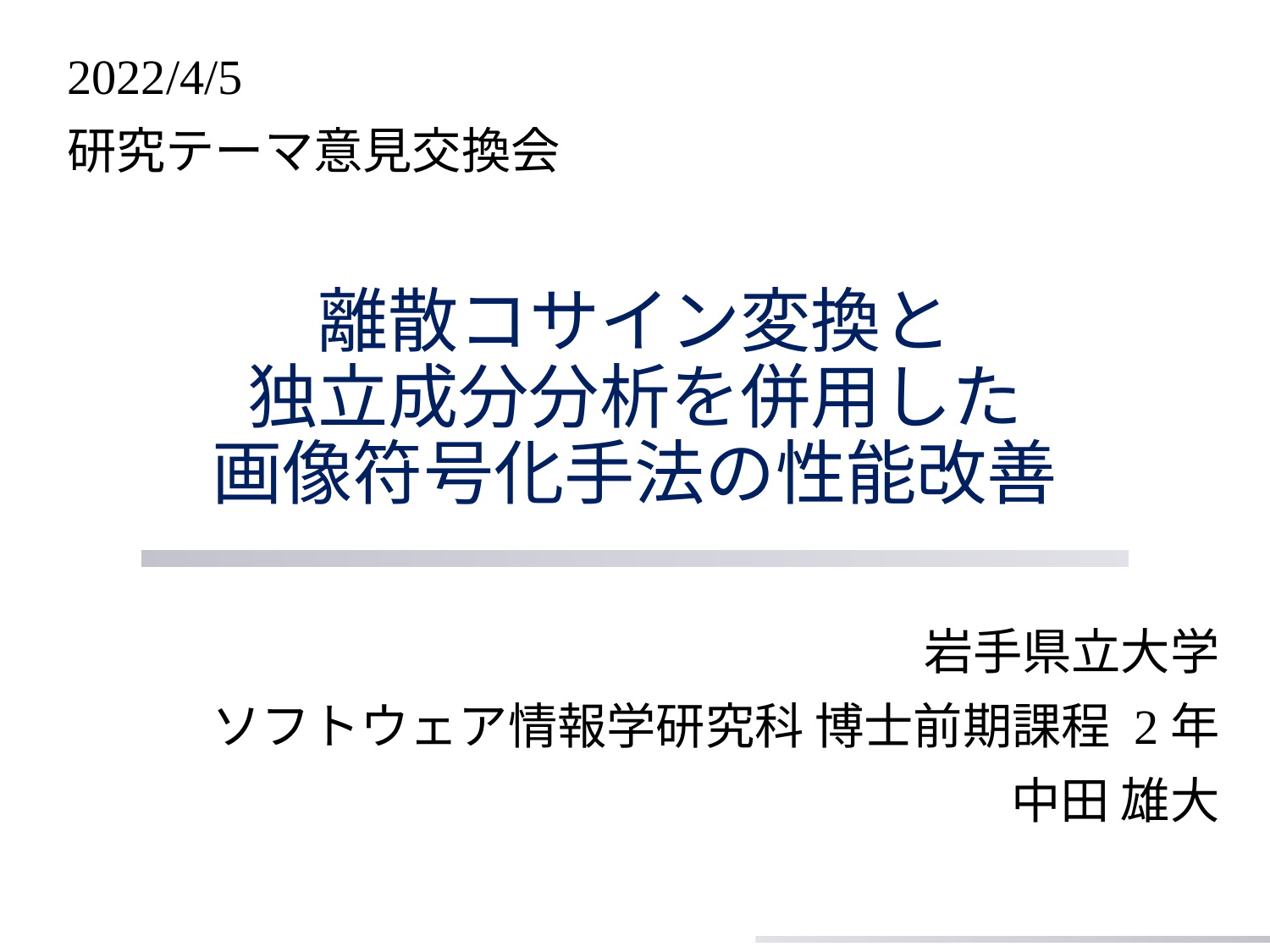

2022/4/5
研究テーマ意見交換会
# 離散コサイン変換と 独立成分分析を併用した 画像符号化手法の性能改善
岩手県立大学
ソフトウェア情報学研究科 博士前期課程 2年
　中田 雄大